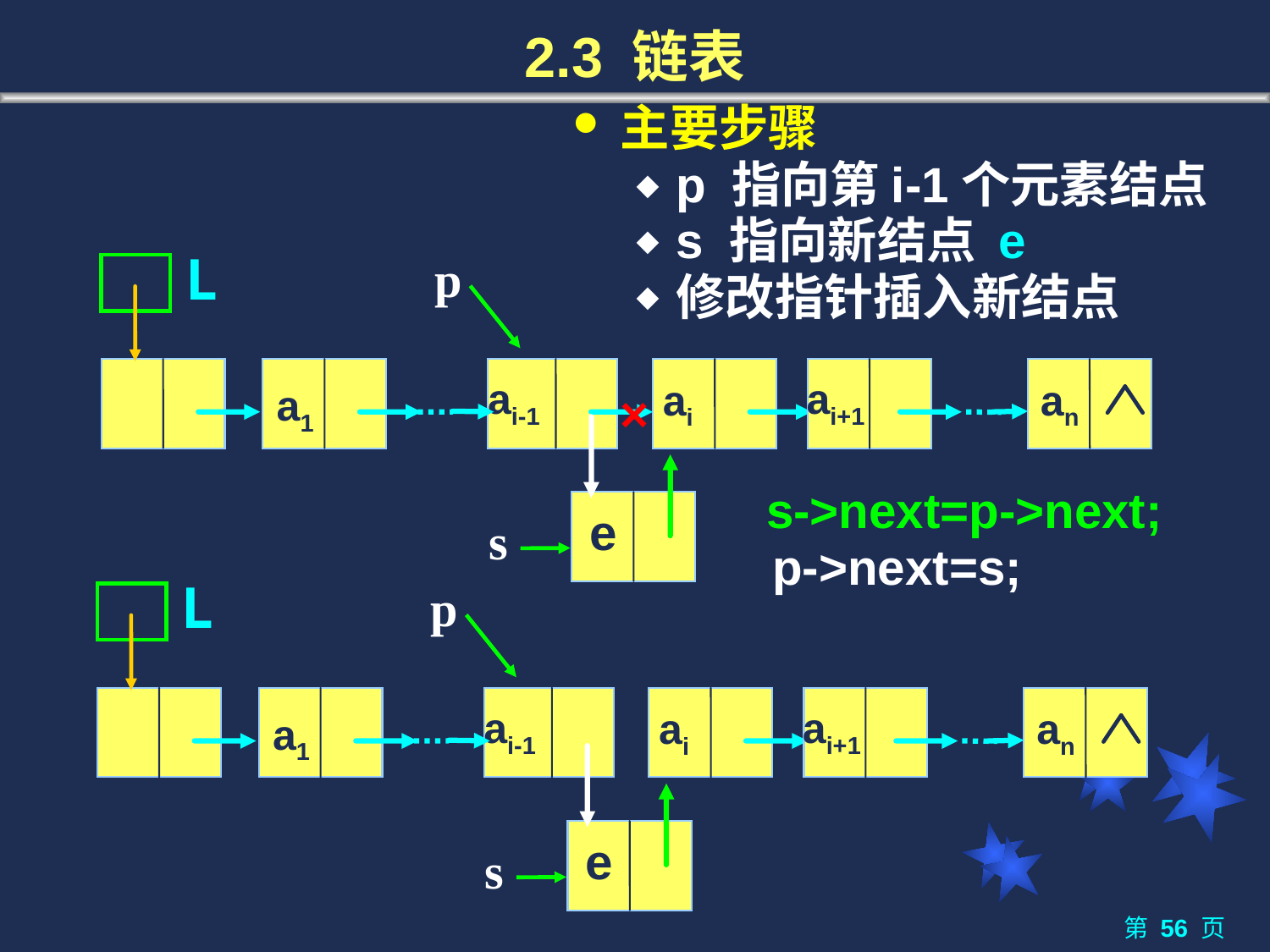

# 2.3 链表
主要步骤
p 指向第i-1个元素结点
s 指向新结点 e
修改指针插入新结点
p

L

ai-1
ai+1
ai
an
n
a1

×

s->next=p->next;

e
s

p->next=s;
p

L

ai-1
ai+1
ai
an
n
a1

e
s

第 56 页